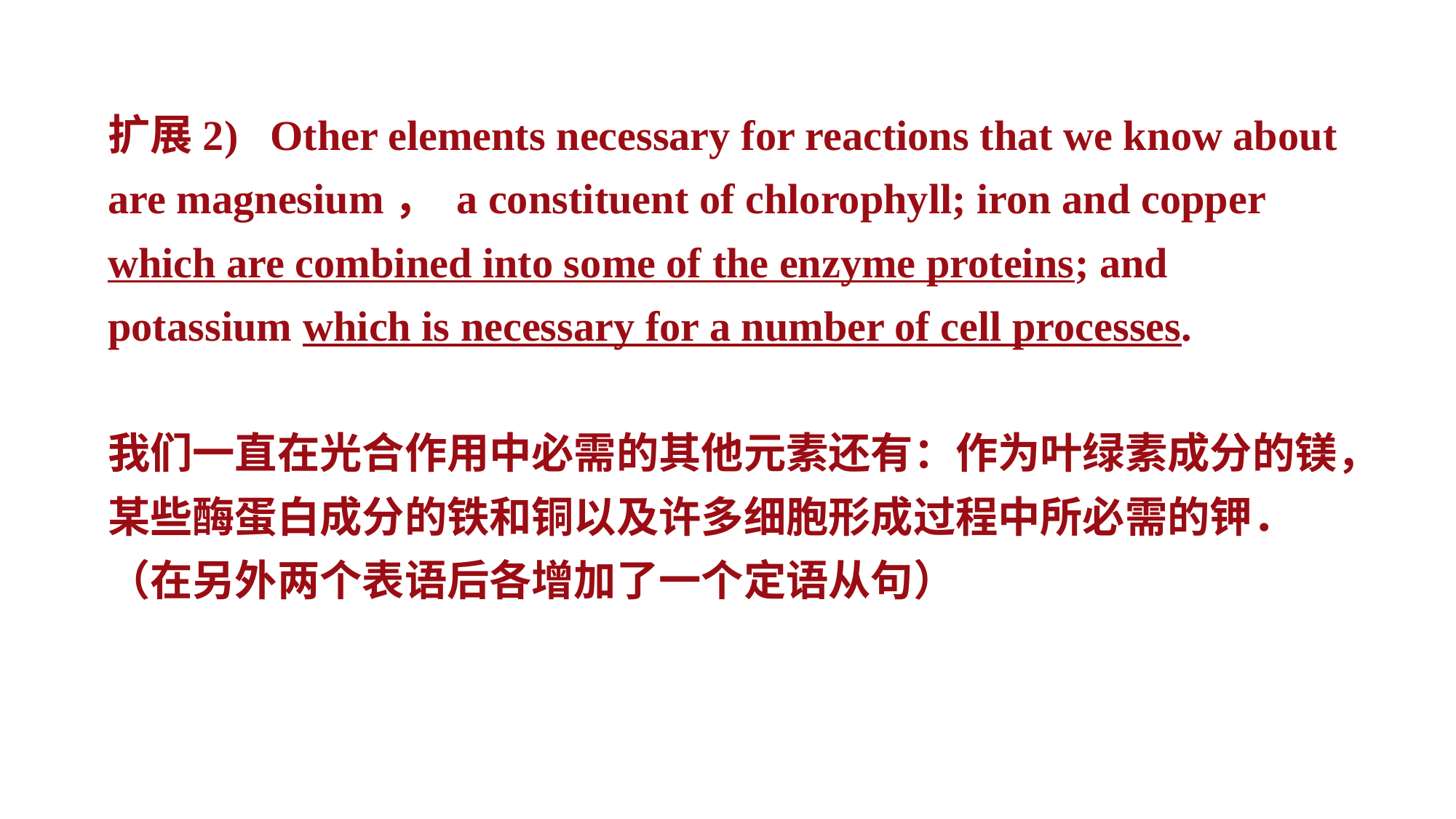

扩展2)   Other elements necessary for reactions that we know about are magnesium， a constituent of chlorophyll; iron and copper which are combined into some of the enzyme proteins; and potassium which is necessary for a number of cell processes.

我们一直在光合作用中必需的其他元素还有：作为叶绿素成分的镁，某些酶蛋白成分的铁和铜以及许多细胞形成过程中所必需的钾．（在另外两个表语后各增加了一个定语从句）